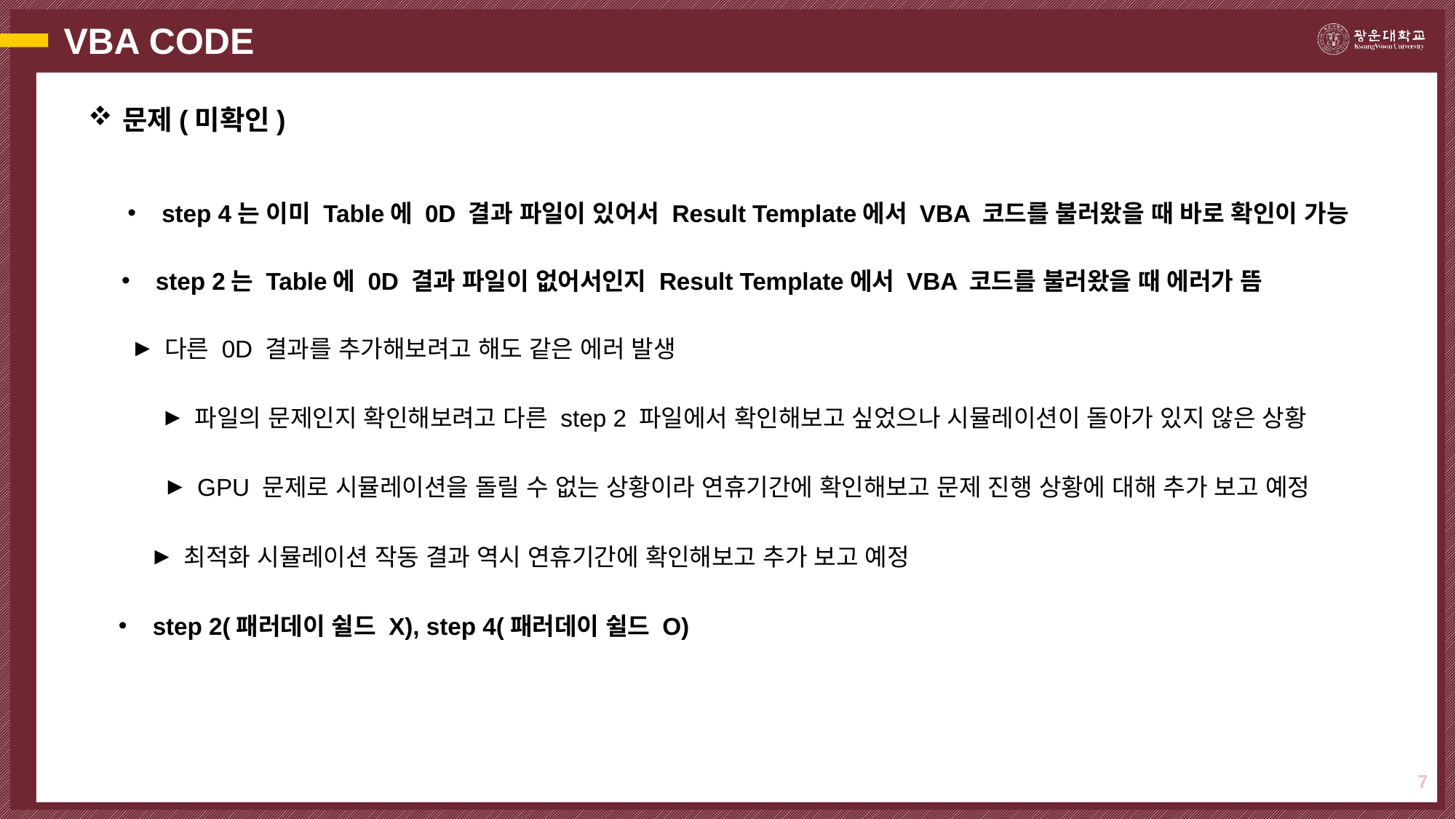

# VBA CODE
문제(미확인)
step 4는 이미 Table에 0D 결과 파일이 있어서 Result Template에서 VBA 코드를 불러왔을 때 바로 확인이 가능
step 2는 Table에 0D 결과 파일이 없어서인지 Result Template에서 VBA 코드를 불러왔을 때 에러가 뜸
다른 0D 결과를 추가해보려고 해도 같은 에러 발생
파일의 문제인지 확인해보려고 다른 step 2 파일에서 확인해보고 싶었으나 시뮬레이션이 돌아가 있지 않은 상황
GPU 문제로 시뮬레이션을 돌릴 수 없는 상황이라 연휴기간에 확인해보고 문제 진행 상황에 대해 추가 보고 예정
최적화 시뮬레이션 작동 결과 역시 연휴기간에 확인해보고 추가 보고 예정
step 2(패러데이 쉴드 X), step 4(패러데이 쉴드 O)
7